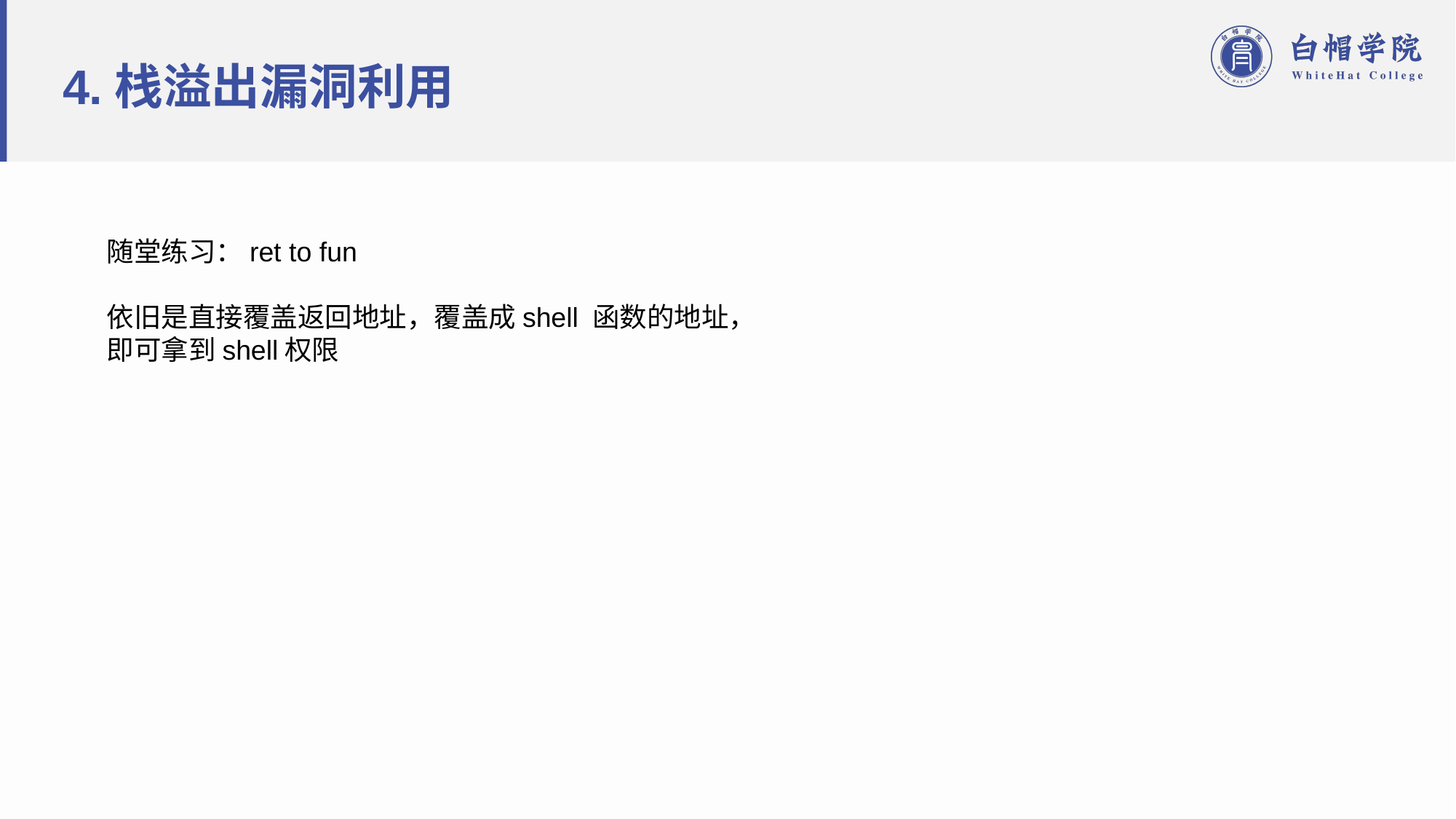

# 4.栈溢出漏洞利用

随堂练习：ret to fun

依旧是直接覆盖返回地址，覆盖成shell 函数的地址，即可拿到shell权限